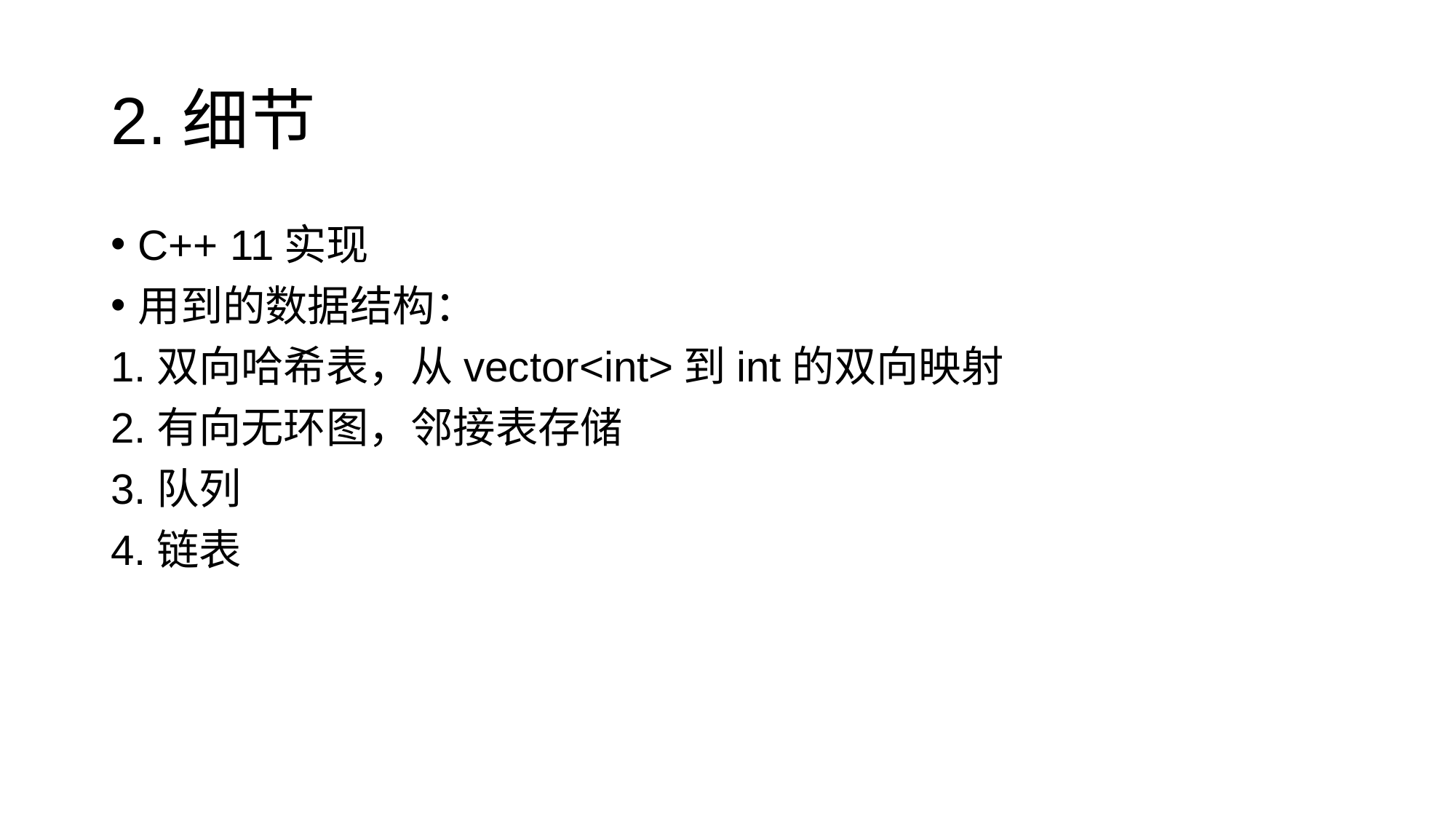

# 2.细节
C++ 11实现
用到的数据结构：
1.双向哈希表，从vector<int>到int的双向映射
2.有向无环图，邻接表存储
3.队列
4.链表